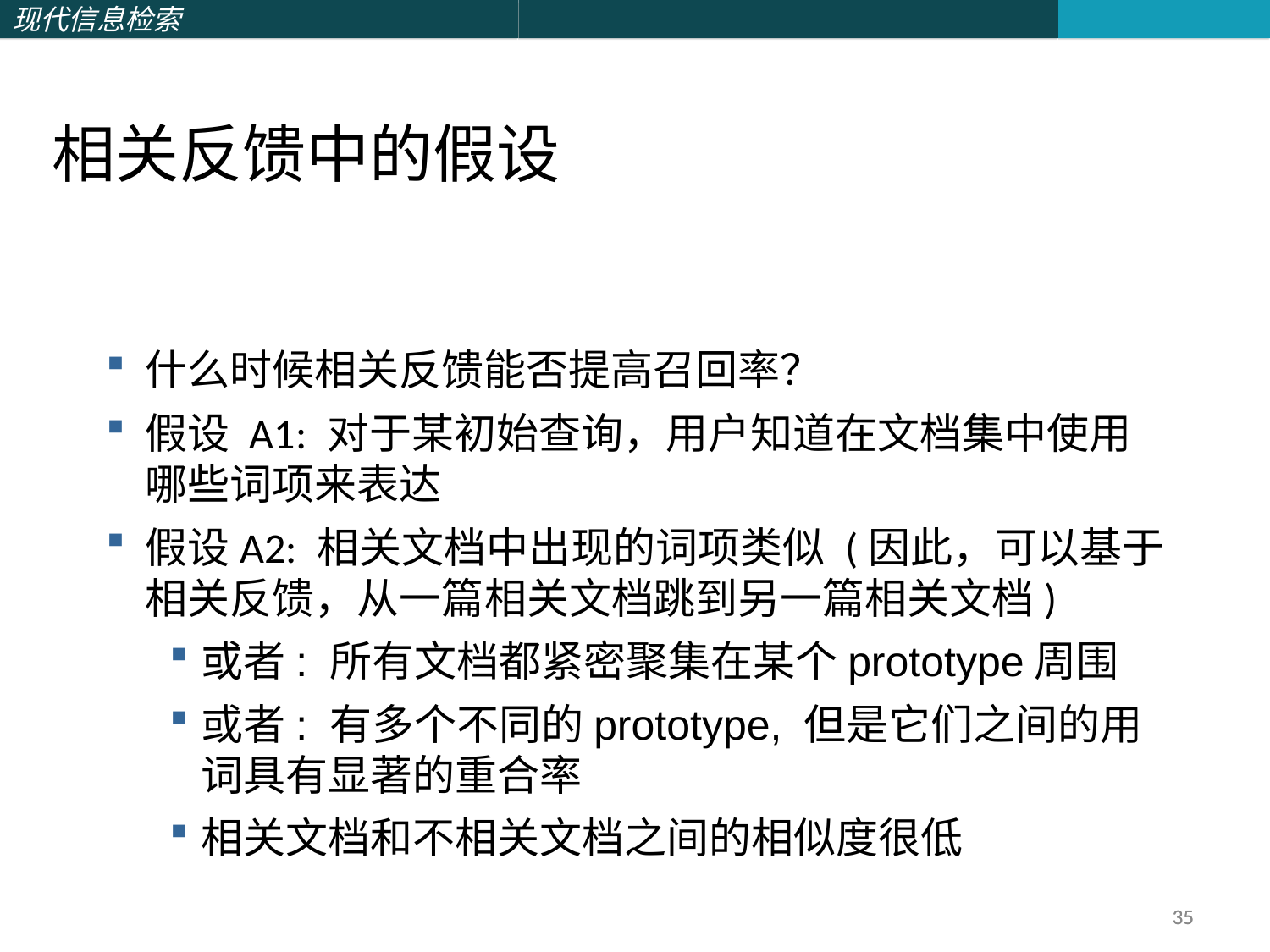

相关反馈中的假设
什么时候相关反馈能否提高召回率？
假设 A1: 对于某初始查询，用户知道在文档集中使用哪些词项来表达
假设A2: 相关文档中出现的词项类似 (因此，可以基于相关反馈，从一篇相关文档跳到另一篇相关文档)
或者: 所有文档都紧密聚集在某个prototype周围
或者: 有多个不同的prototype, 但是它们之间的用词具有显著的重合率
相关文档和不相关文档之间的相似度很低
35
35